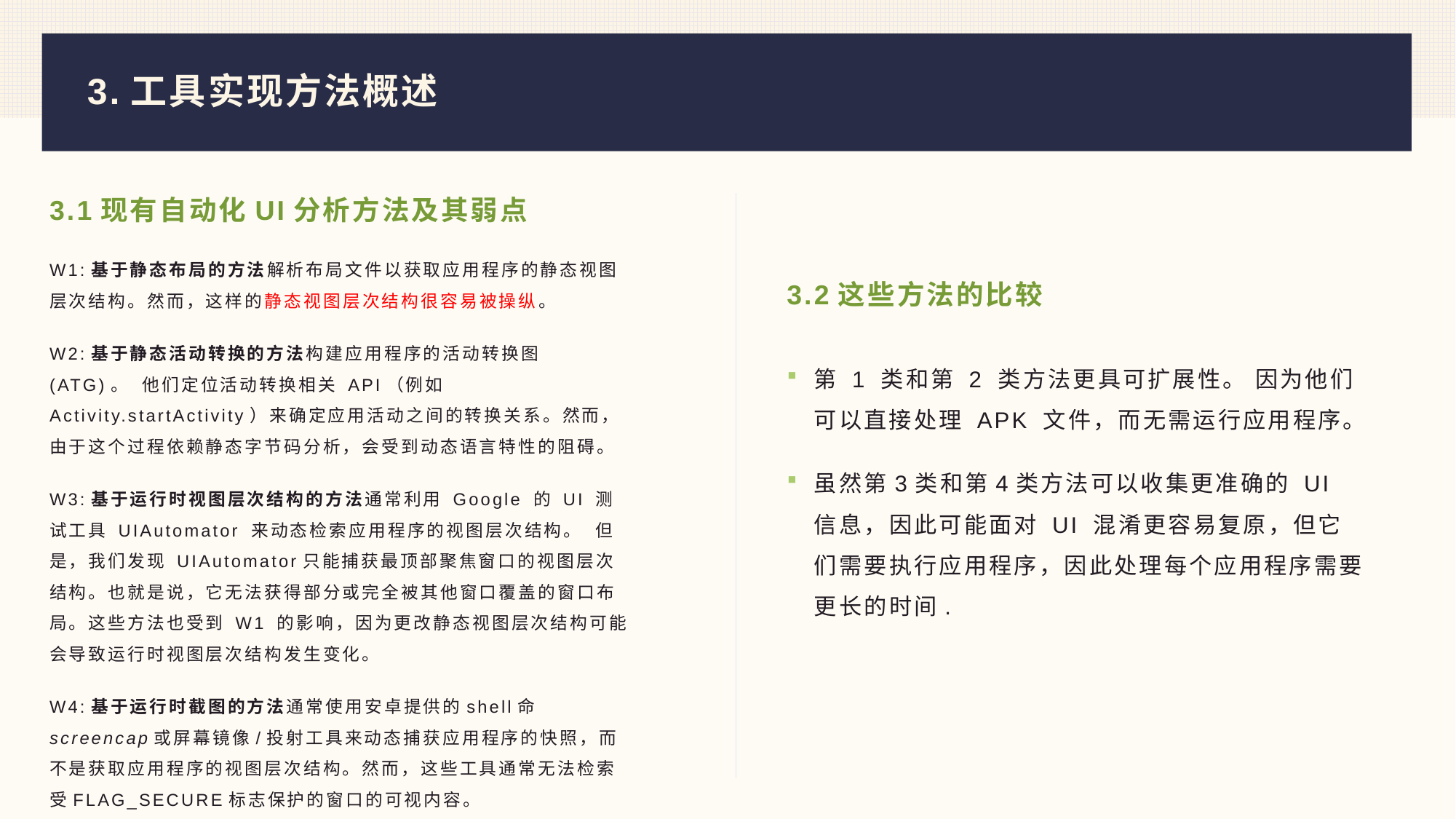

# 3.工具实现方法概述
3.1现有自动化UI分析方法及其弱点
W1:基于静态布局的方法解析布局文件以获取应用程序的静态视图层次结构。然而，这样的静态视图层次结构很容易被操纵。
W2:基于静态活动转换的方法构建应用程序的活动转换图 (ATG)。  他们定位活动转换相关 API（例如 Activity.startActivity）来确定应用活动之间的转换关系。然而，由于这个过程依赖静态字节码分析，会受到动态语言特性的阻碍。
W3:基于运行时视图层次结构的方法通常利用 Google 的 UI 测试工具 UIAutomator 来动态检索应用程序的视图层次结构。  但是，我们发现 UIAutomator只能捕获最顶部聚焦窗口的视图层次结构。也就是说，它无法获得部分或完全被其他窗口覆盖的窗口布局。这些方法也受到 W1 的影响，因为更改静态视图层次结构可能会导致运行时视图层次结构发生变化。
W4:基于运行时截图的方法通常使用安卓提供的shell命screencap或屏幕镜像/投射工具来动态捕获应用程序的快照，而不是获取应用程序的视图层次结构。然而，这些工具通常无法检索受FLAG_SECURE标志保护的窗口的可视内容。
3.2这些方法的比较
第 1 类和第 2 类方法更具可扩展性。 因为他们可以直接处理 APK 文件，而无需运行应用程序。
虽然第3类和第4类方法可以收集更准确的 UI 信息，因此可能面对 UI 混淆更容易复原，但它们需要执行应用程序，因此处理每个应用程序需要更长的时间.